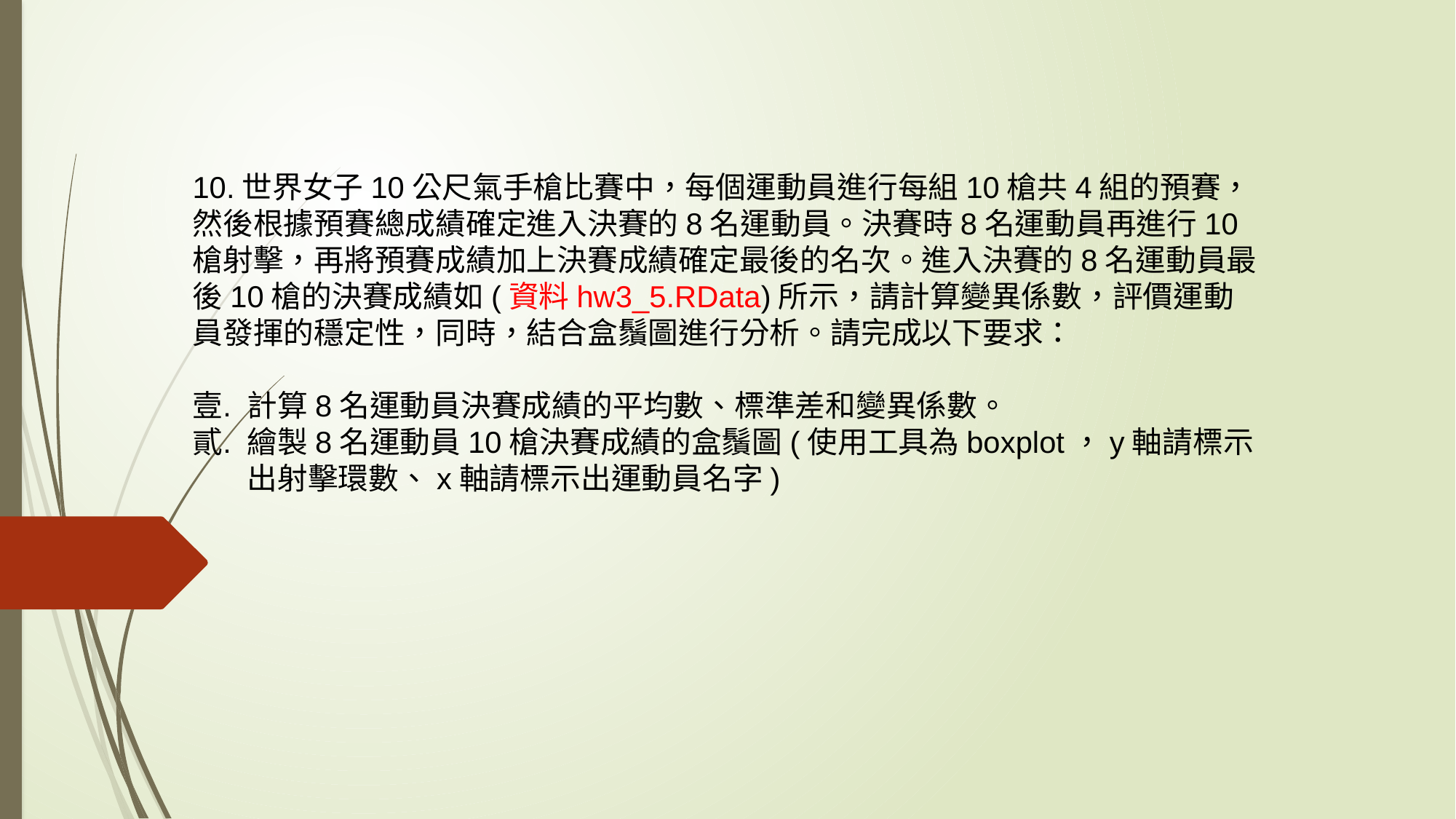

#
10.世界女子10公尺氣手槍比賽中，每個運動員進行每組10槍共4組的預賽，然後根據預賽總成績確定進入決賽的8名運動員。決賽時8名運動員再進行10槍射擊，再將預賽成績加上決賽成績確定最後的名次。進入決賽的8名運動員最後10槍的決賽成績如(資料hw3_5.RData)所示，請計算變異係數，評價運動員發揮的穩定性，同時，結合盒鬚圖進行分析。請完成以下要求：

計算8名運動員決賽成績的平均數、標準差和變異係數。
繪製8名運動員10槍決賽成績的盒鬚圖(使用工具為boxplot，y軸請標示出射擊環數、x軸請標示出運動員名字)